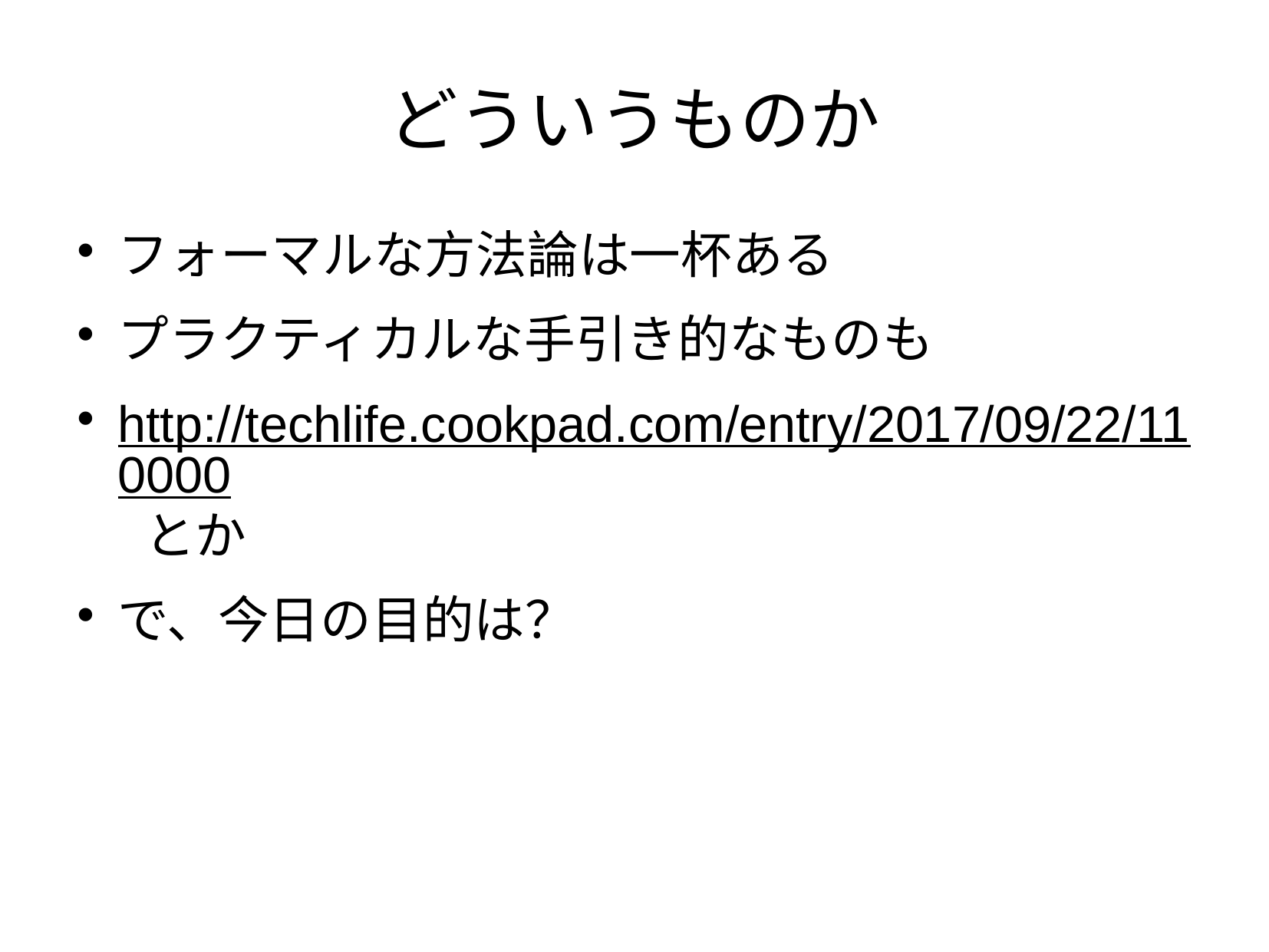

どういうものか
フォーマルな方法論は一杯ある
プラクティカルな手引き的なものも
http://techlife.cookpad.com/entry/2017/09/22/110000 とか
で、今日の目的は？